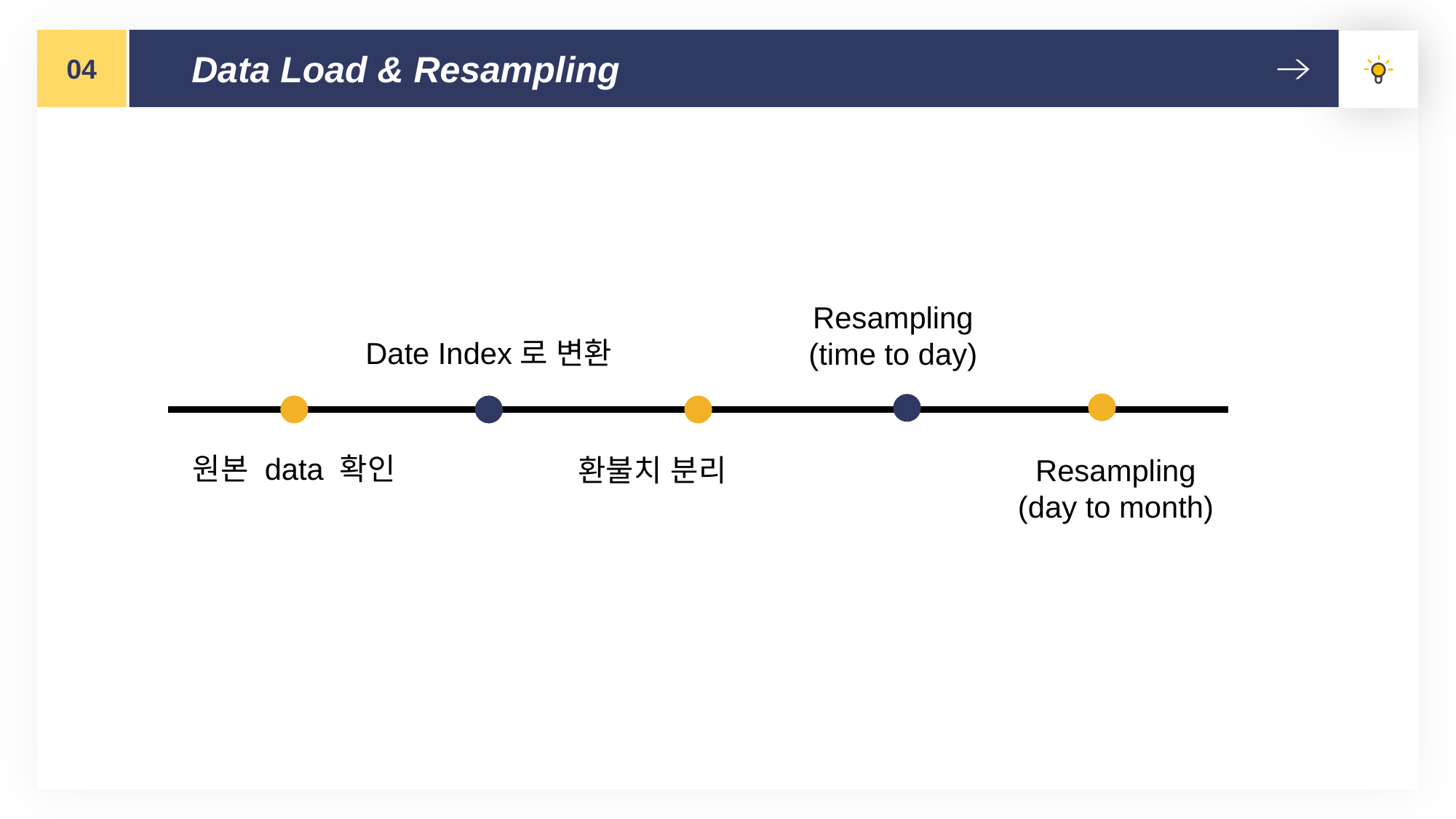

04
Data Load & Resampling

Resampling
(time to day)
Date Index로 변환

원본 data 확인
Resampling
(day to month)
환불치 분리